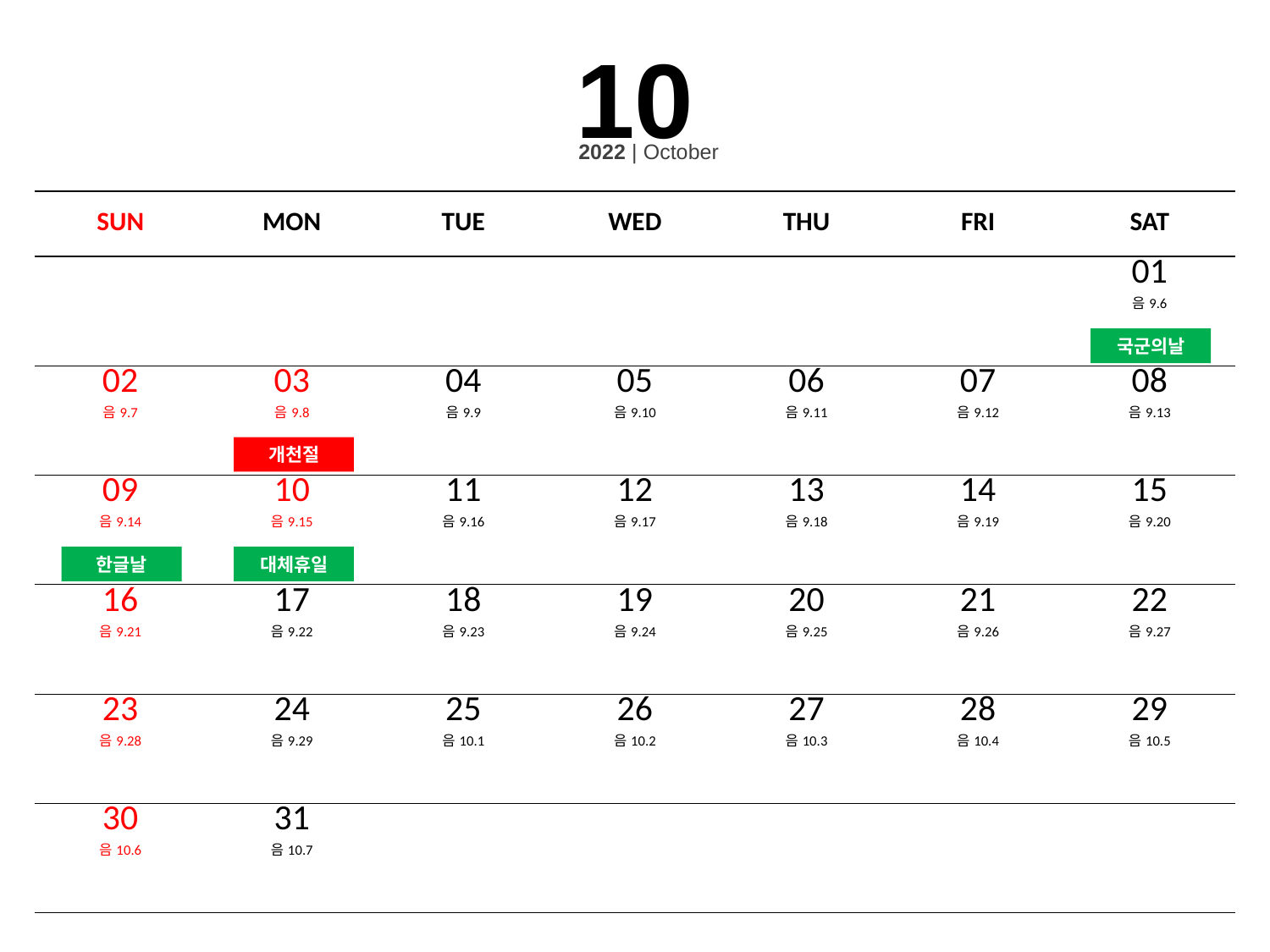

10
2022 | October

| SUN | MON | TUE | WED | THU | FRI | SAT |
| --- | --- | --- | --- | --- | --- | --- |
|  |  |  |  |  |  | 01 음9.6 |
| 02 음9.7 | 03 음9.8 | 04 음9.9 | 05 음9.10 | 06 음9.11 | 07 음9.12 | 08 음9.13 |
| 09 음9.14 | 10 음9.15 | 11 음9.16 | 12 음9.17 | 13 음9.18 | 14 음9.19 | 15 음9.20 |
| 16 음9.21 | 17 음9.22 | 18 음9.23 | 19 음9.24 | 20 음9.25 | 21 음9.26 | 22 음9.27 |
| 23 음9.28 | 24 음9.29 | 25 음10.1 | 26 음10.2 | 27 음10.3 | 28 음10.4 | 29 음10.5 |
| 30 음10.6 | 31 음10.7 |  |  |  |  |  |
국군의날
개천절
한글날
대체휴일